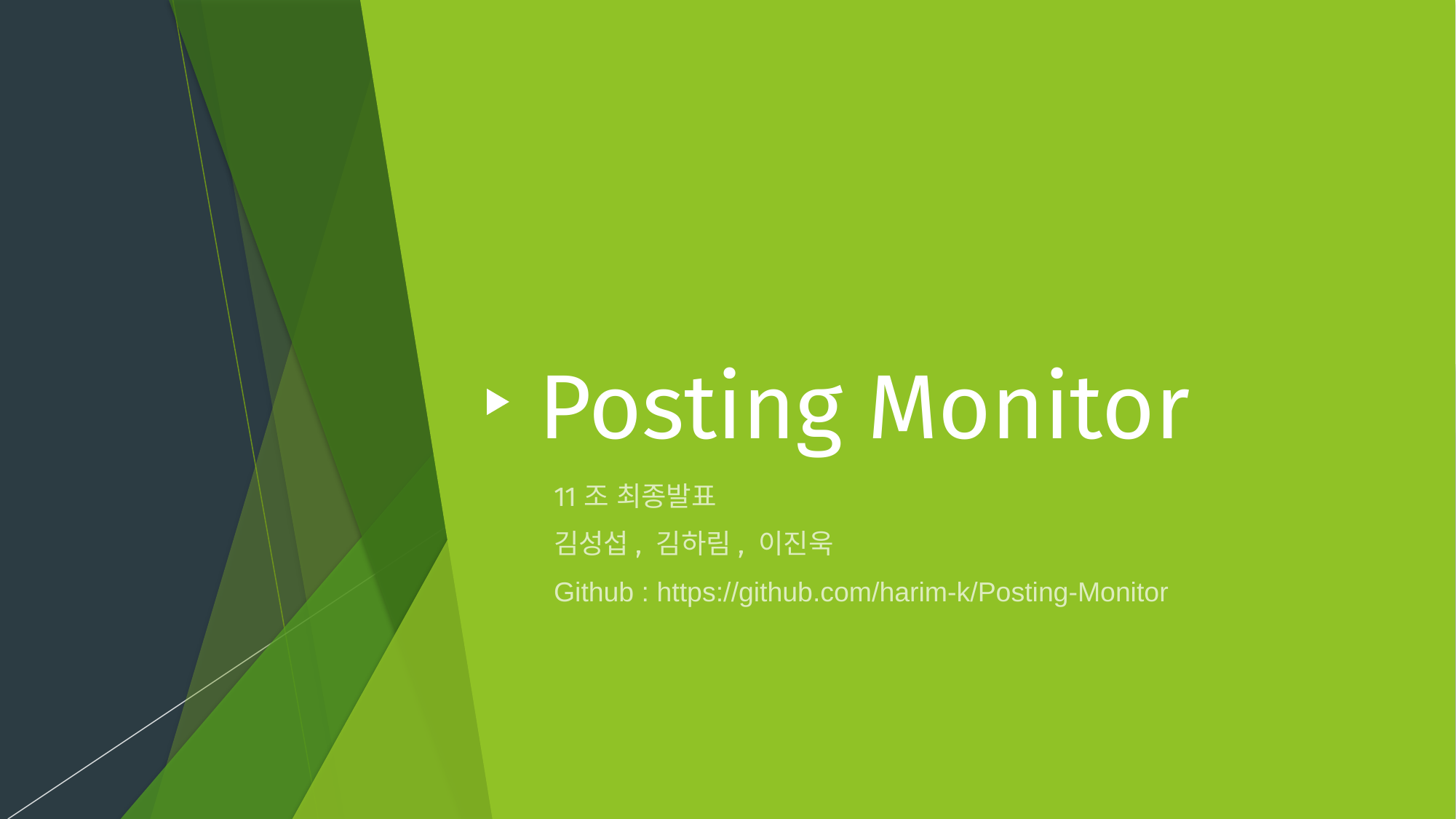

# Posting Monitor

11조 최종발표
김성섭, 김하림, 이진욱
Github : https://github.com/harim-k/Posting-Monitor